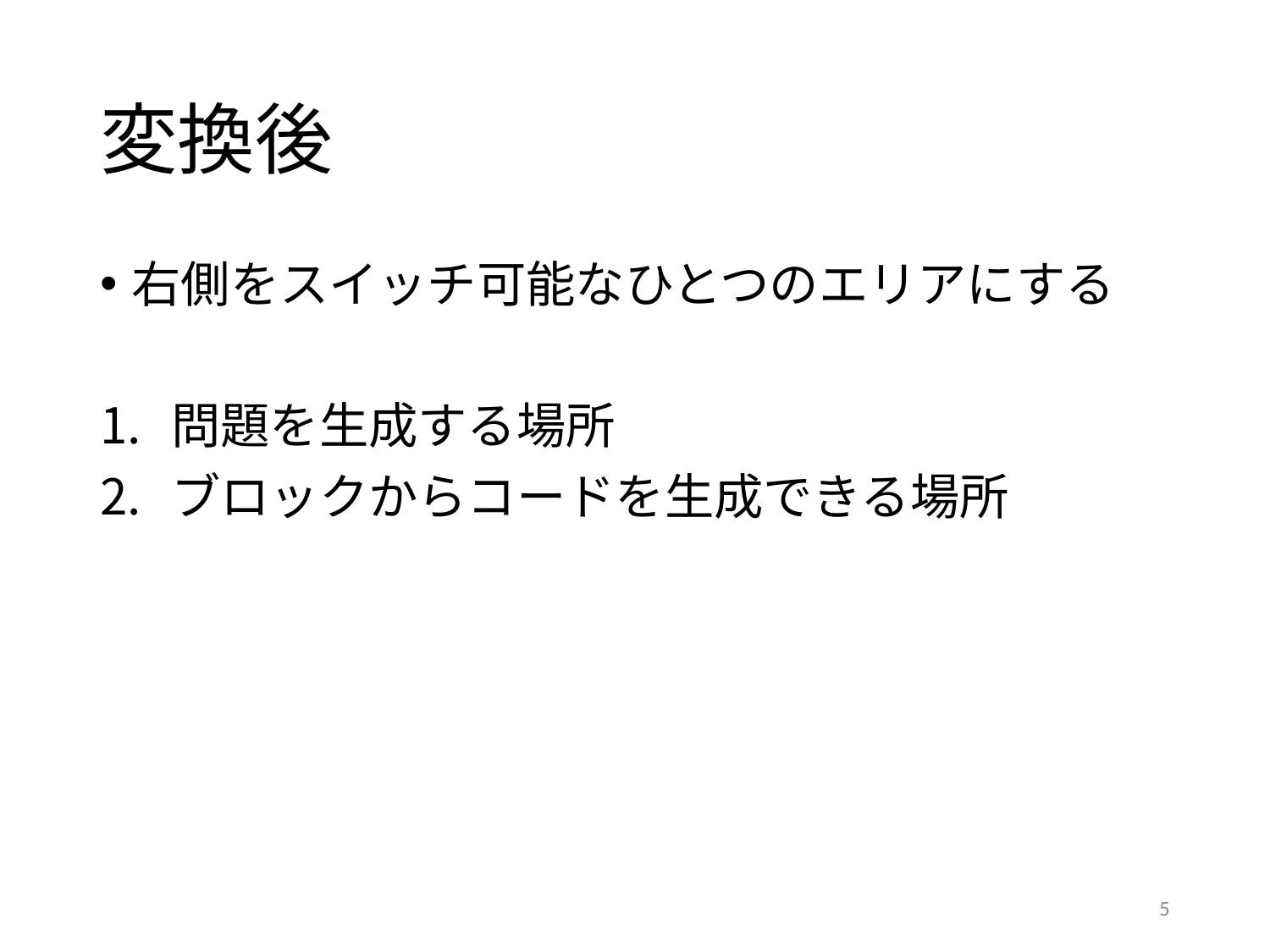

# 変換後
右側をスイッチ可能なひとつのエリアにする

問題を生成する場所
ブロックからコードを生成できる場所
5